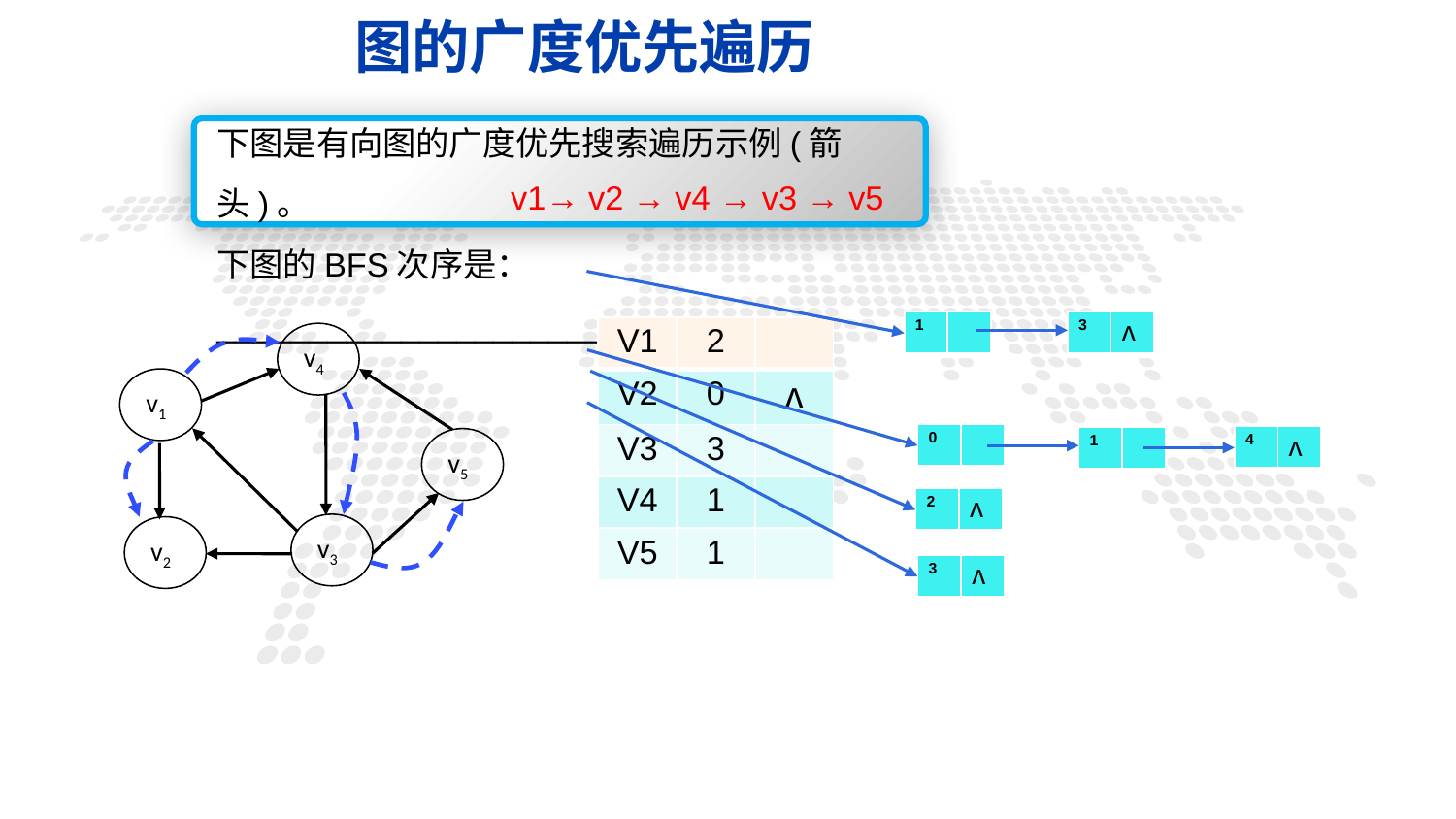

图的广度优先遍历
#
下图是有向图的广度优先搜索遍历示例(箭头)。
下图的BFS次序是：___________________________

v1→ v2 → v4 → v3 → v5
| 1 |  |
| --- | --- |
| 3 | ʌ |
| --- | --- |
| V1 | 2 |  |
| --- | --- | --- |
| V2 | 0 | ʌ |
| V3 | 3 |  |
| V4 | 1 |  |
| V5 | 1 |  |
v4

v1

v5

v3
v2

| 0 |  |
| --- | --- |
| 4 | ʌ |
| --- | --- |
| 1 |  |
| --- | --- |
| 2 | ʌ |
| --- | --- |
| 3 | ʌ |
| --- | --- |